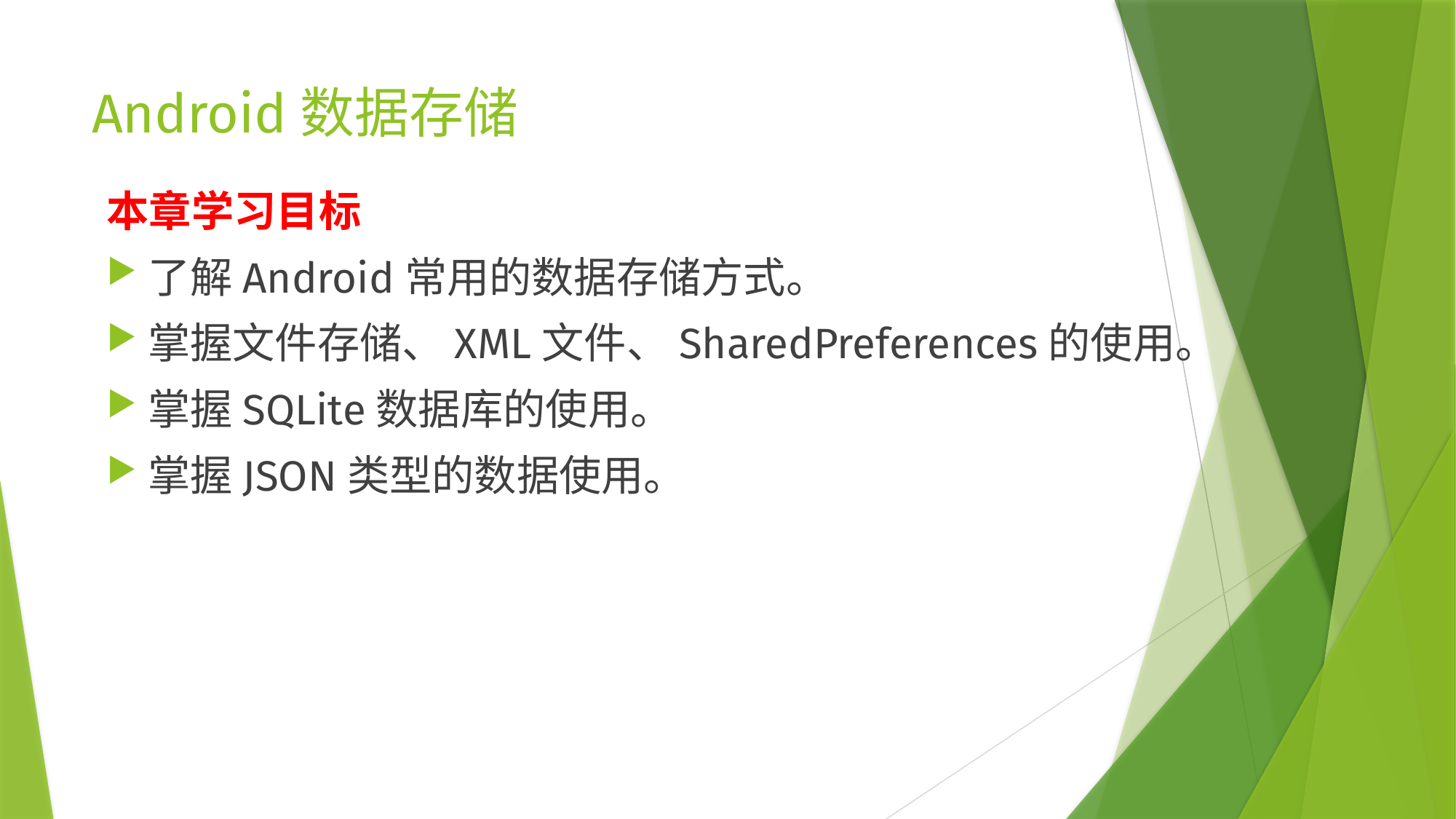

# Android数据存储
本章学习目标
了解Android常用的数据存储方式。
掌握文件存储、XML文件、SharedPreferences的使用。
掌握SQLite数据库的使用。
掌握JSON类型的数据使用。